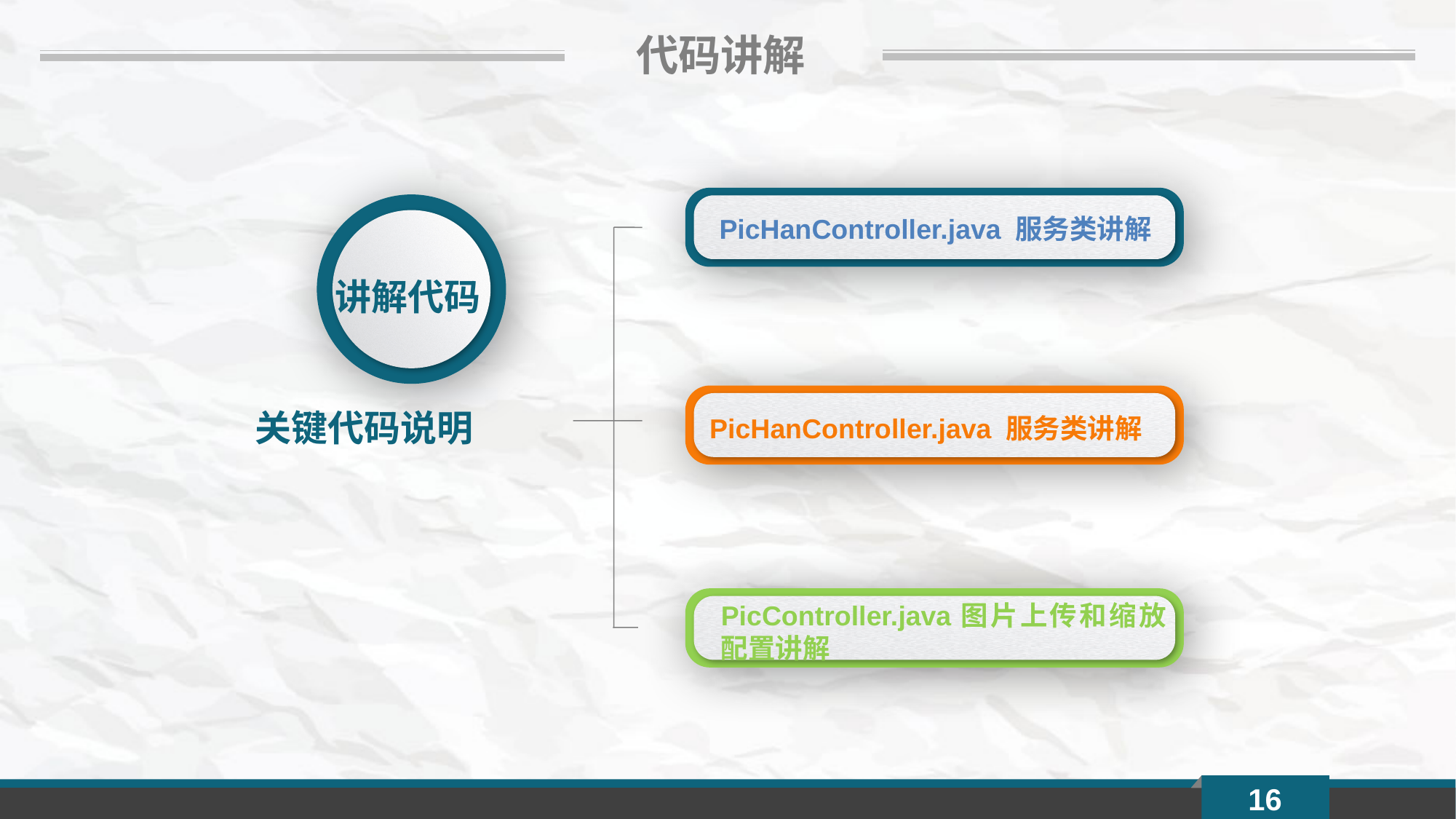

代码讲解

PicHanController.java 服务类讲解
讲解代码

关键代码说明
PicHanController.java 服务类讲解

PicController.java图片上传和缩放配置讲解

16